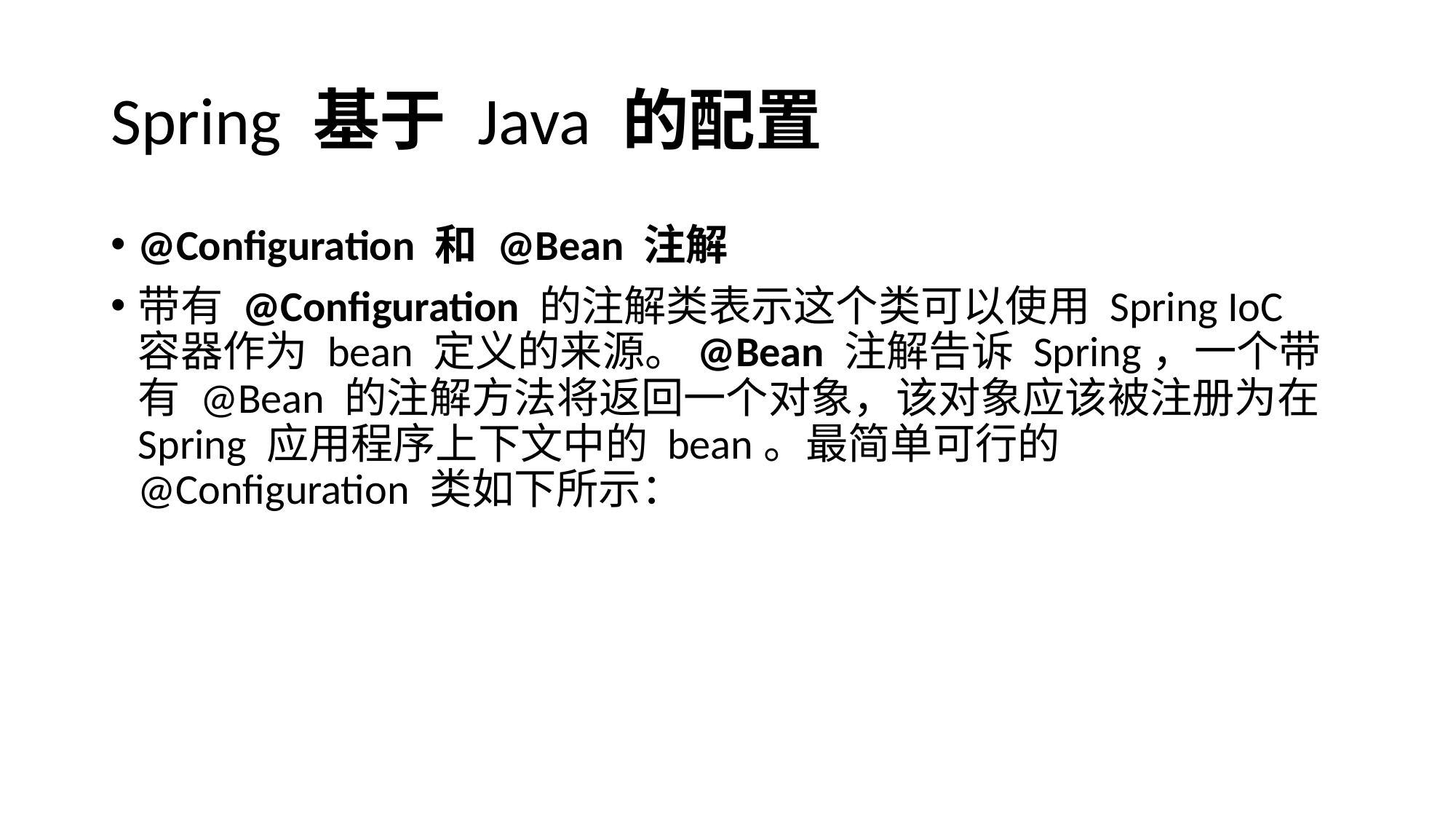

# Spring 基于 Java 的配置
@Configuration 和 @Bean 注解
带有 @Configuration 的注解类表示这个类可以使用 Spring IoC 容器作为 bean 定义的来源。@Bean 注解告诉 Spring，一个带有 @Bean 的注解方法将返回一个对象，该对象应该被注册为在 Spring 应用程序上下文中的 bean。最简单可行的 @Configuration 类如下所示：